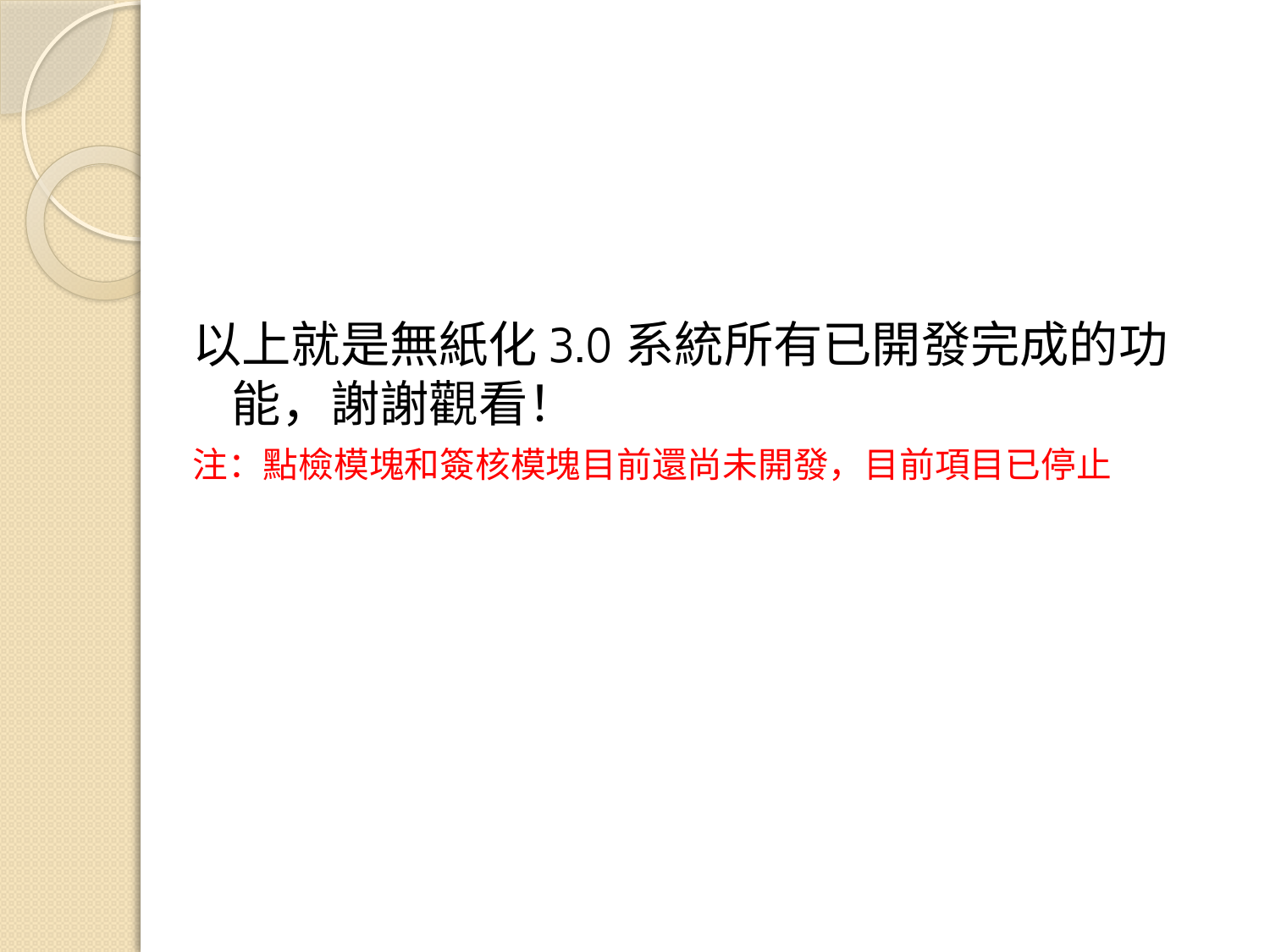

以上就是無紙化3.0系統所有已開發完成的功能，謝謝觀看！
注：點檢模塊和簽核模塊目前還尚未開發，目前項目已停止